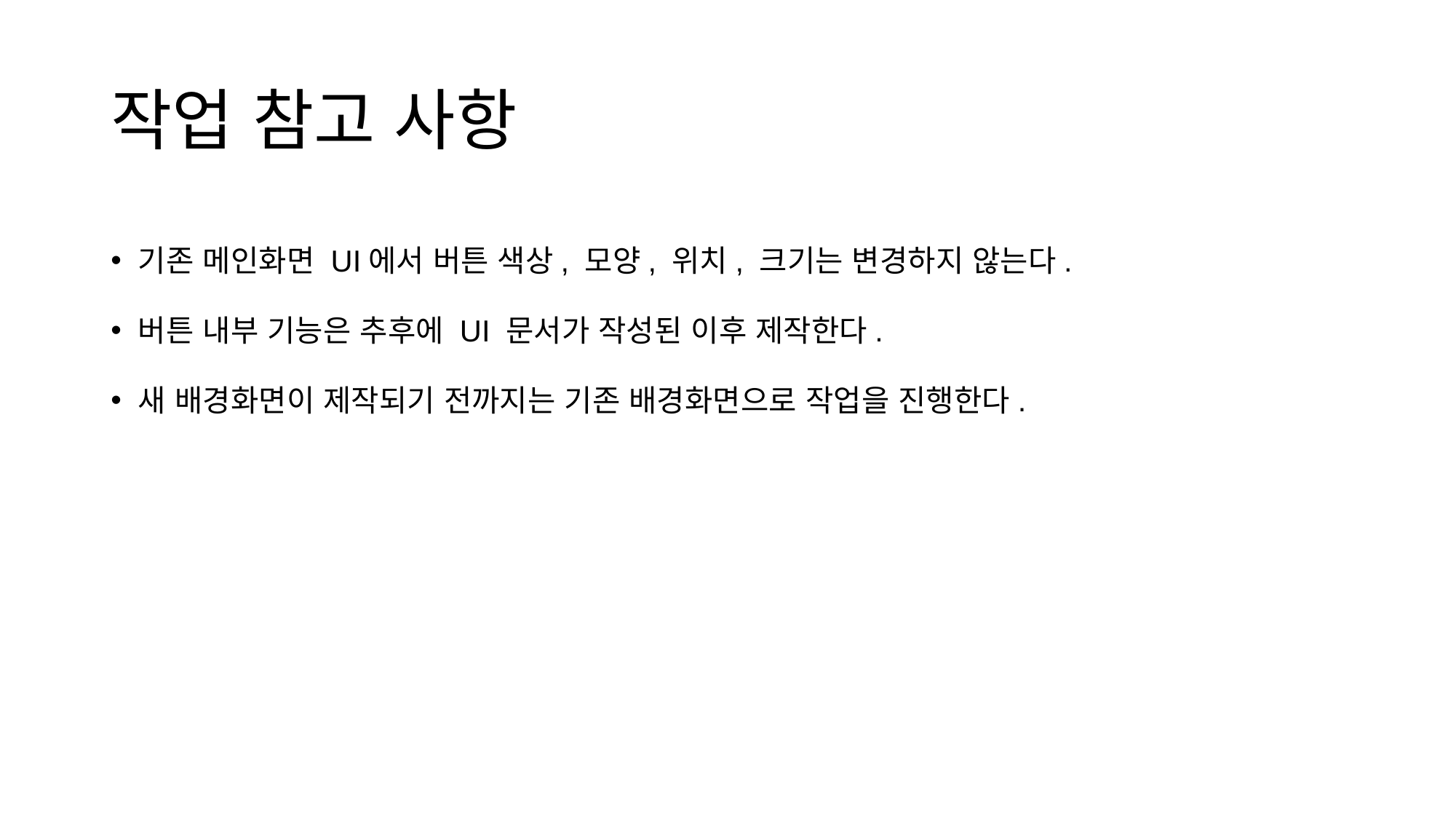

# 작업 참고 사항
기존 메인화면 UI에서 버튼 색상, 모양, 위치, 크기는 변경하지 않는다.
버튼 내부 기능은 추후에 UI 문서가 작성된 이후 제작한다.
새 배경화면이 제작되기 전까지는 기존 배경화면으로 작업을 진행한다.